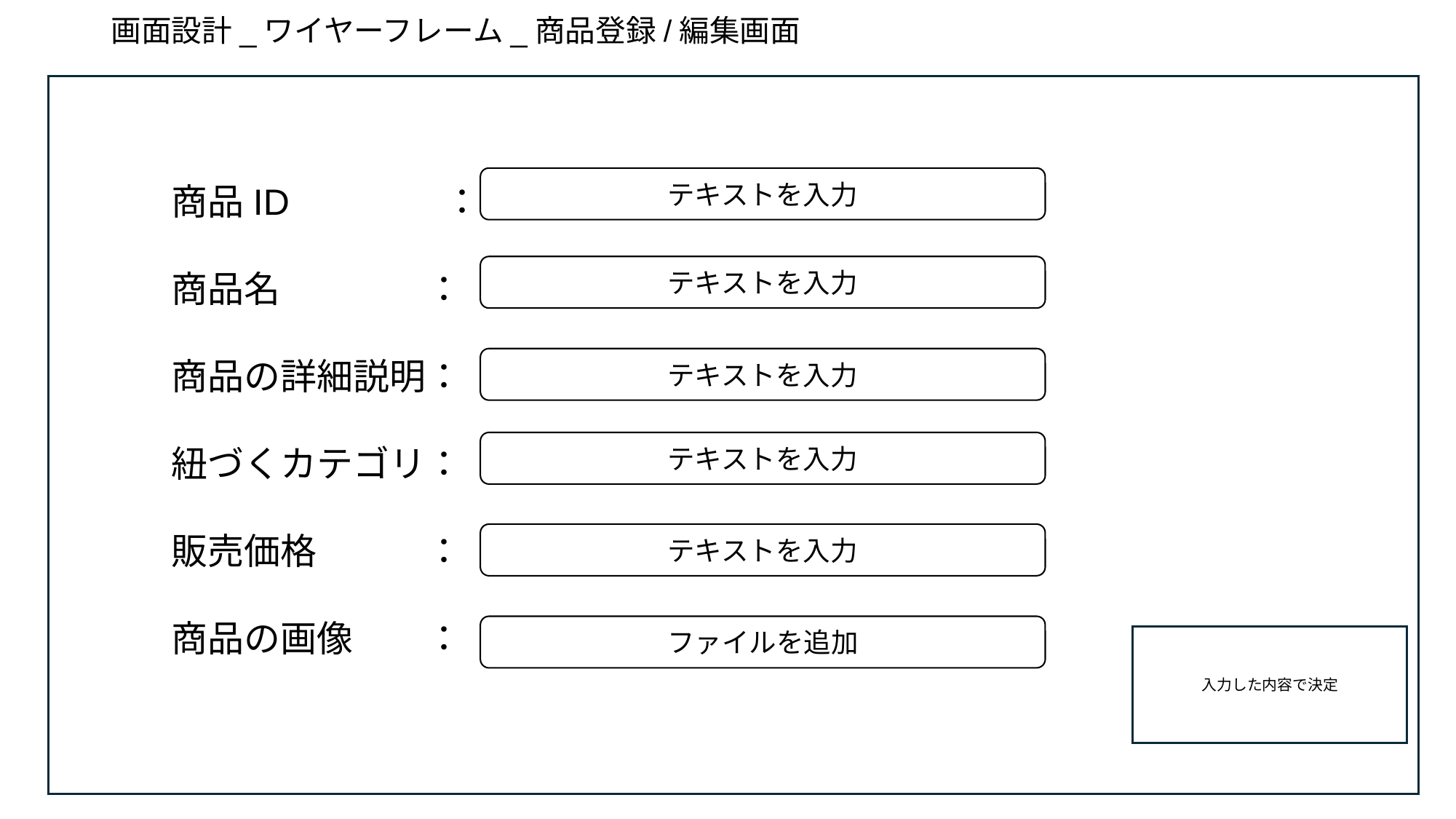

# 画面設計_ワイヤーフレーム_商品登録/編集画面

テキストを入力
商品ID　　　　：

商品名　　　　：

商品の詳細説明：

紐づくカテゴリ：

販売価格　　　：

商品の画像　　：

テキストを入力
テキストを入力
テキストを入力
テキストを入力
ファイルを追加
入力した内容で決定